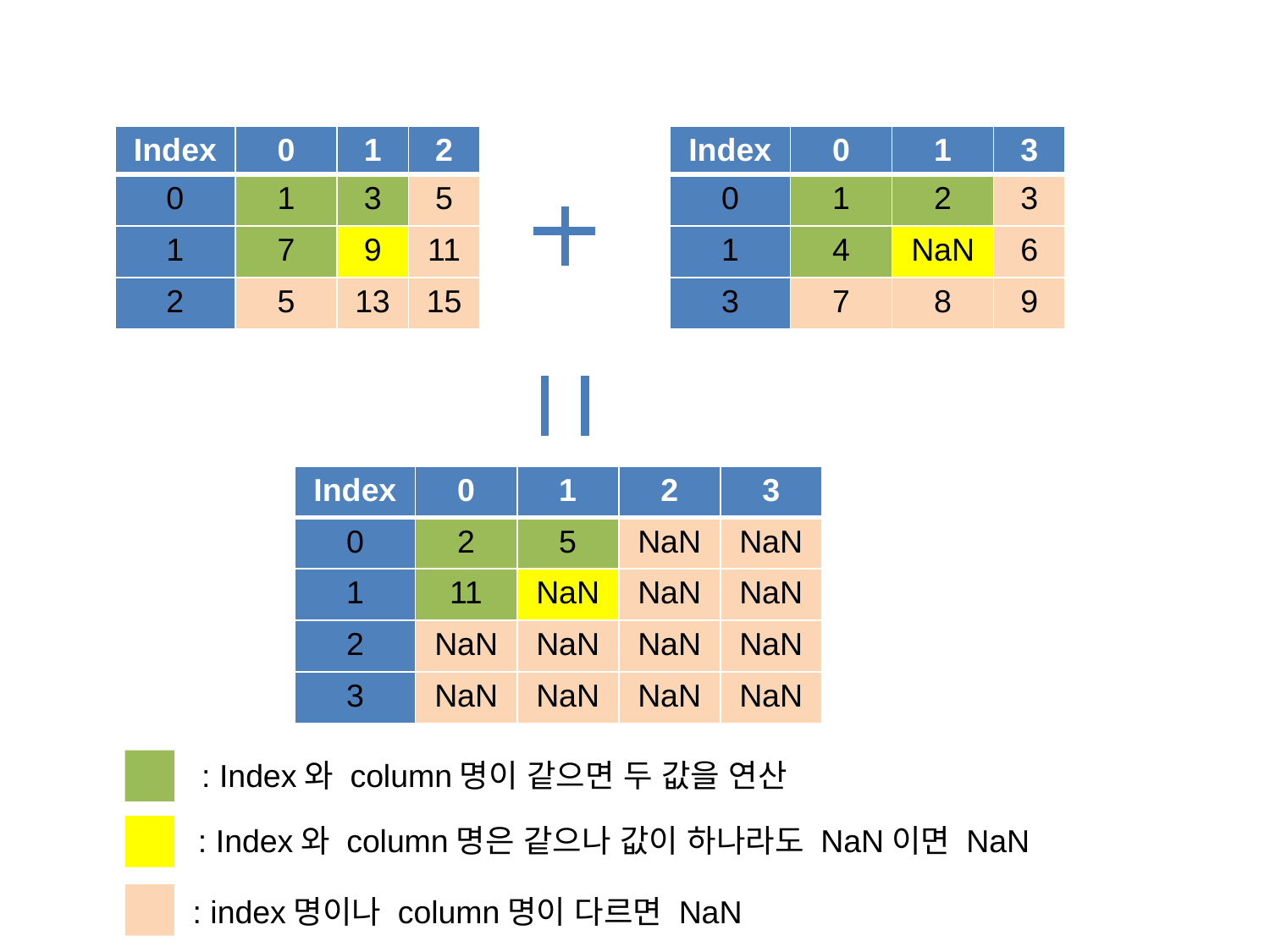

| Index | 0 | 1 | 2 |
| --- | --- | --- | --- |
| 0 | 1 | 3 | 5 |
| 1 | 7 | 9 | 11 |
| 2 | 5 | 13 | 15 |
| Index | 0 | 1 | 3 |
| --- | --- | --- | --- |
| 0 | 1 | 2 | 3 |
| 1 | 4 | NaN | 6 |
| 3 | 7 | 8 | 9 |
| Index | 0 | 1 | 2 | 3 |
| --- | --- | --- | --- | --- |
| 0 | 2 | 5 | NaN | NaN |
| 1 | 11 | NaN | NaN | NaN |
| 2 | NaN | NaN | NaN | NaN |
| 3 | NaN | NaN | NaN | NaN |
: Index와 column명이 같으면 두 값을 연산

: Index와 column명은 같으나 값이 하나라도 NaN이면 NaN

: index명이나 column명이 다르면 NaN